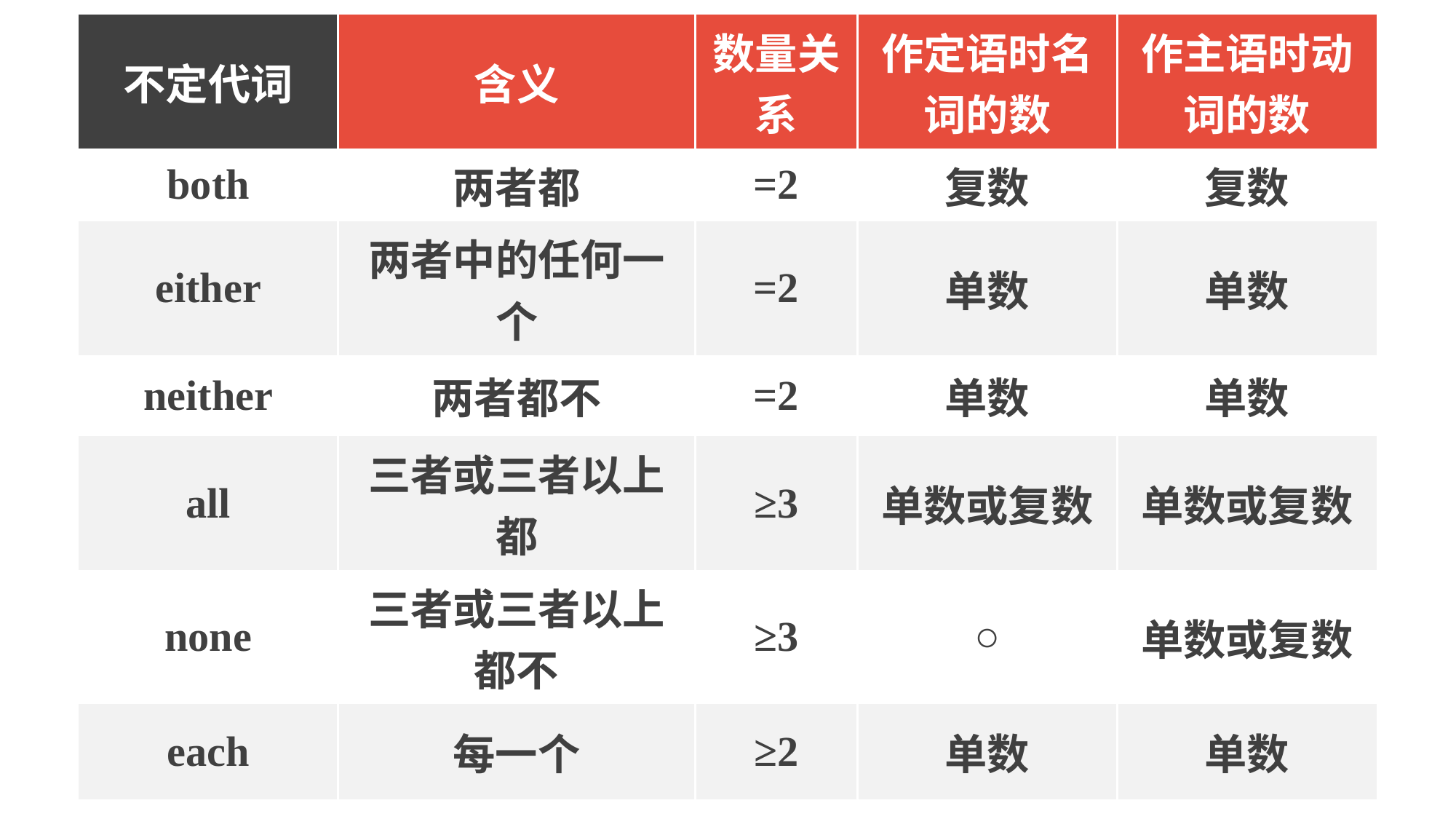

| 不定代词 | 含义 | 数量关系 | 作定语时名词的数 | 作主语时动词的数 |
| --- | --- | --- | --- | --- |
| both | 两者都 | =2 | 复数 | 复数 |
| either | 两者中的任何一个 | =2 | 单数 | 单数 |
| neither | 两者都不 | =2 | 单数 | 单数 |
| all | 三者或三者以上都 | ≥3 | 单数或复数 | 单数或复数 |
| none | 三者或三者以上都不 | ≥3 | ○ | 单数或复数 |
| each | 每一个 | ≥2 | 单数 | 单数 |
| every | 每一个 | ≥3 | 单数 | 单数 |